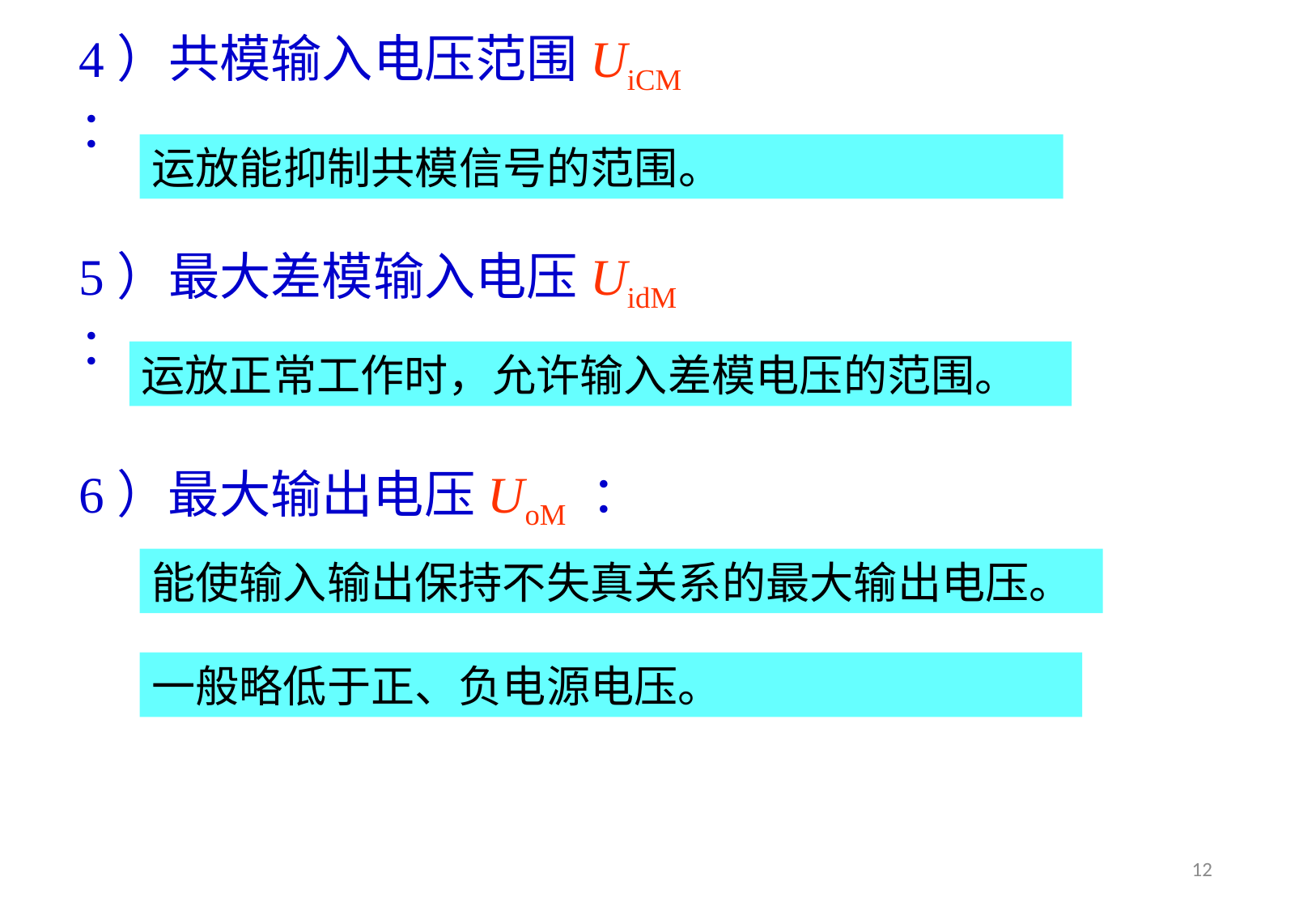

4）共模输入电压范围UiCM ：
运放能抑制共模信号的范围。
5）最大差模输入电压UidM ：
运放正常工作时，允许输入差模电压的范围。
6）最大输出电压UoM ：
能使输入输出保持不失真关系的最大输出电压。
一般略低于正、负电源电压。
12